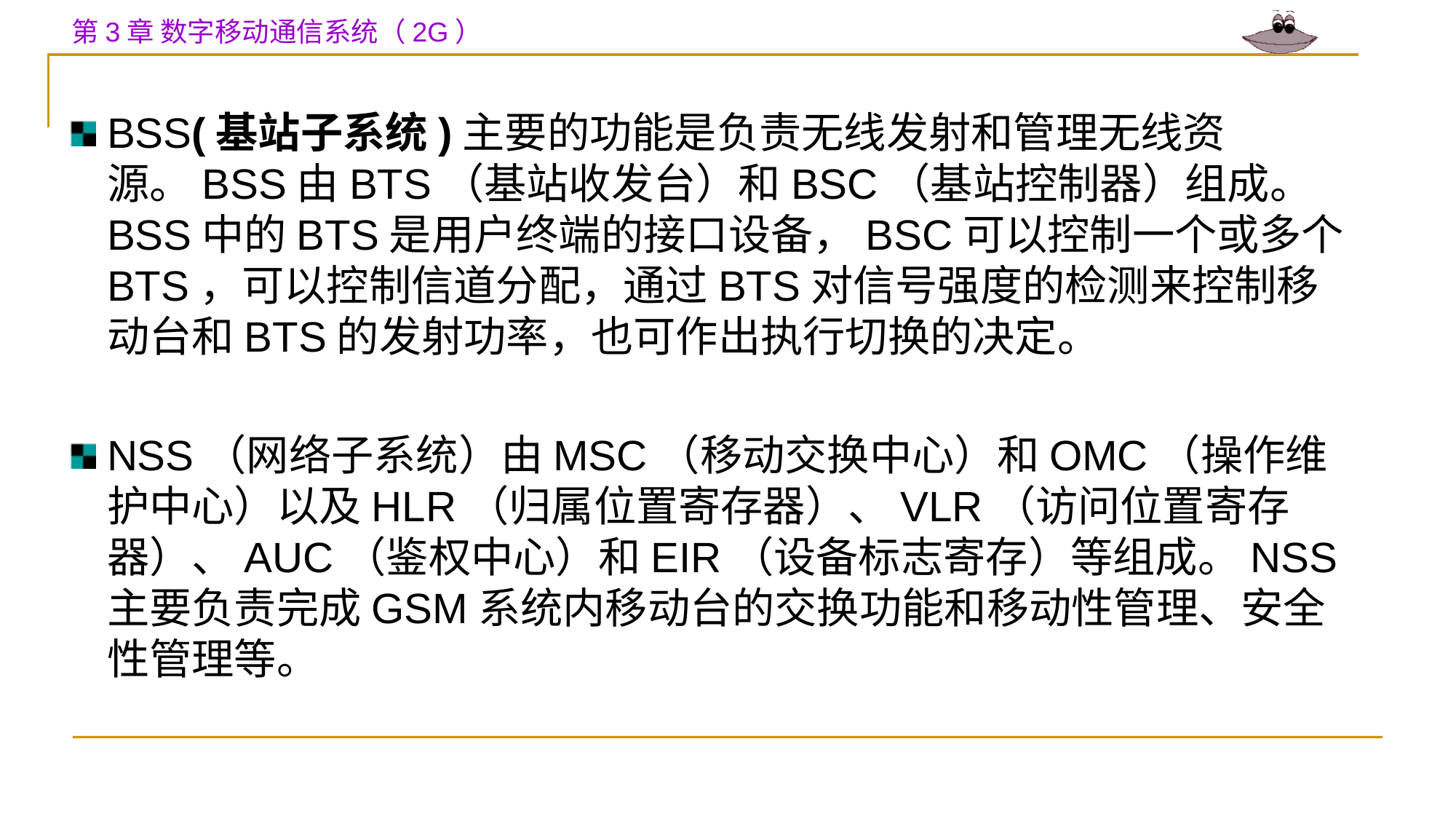

BSS(基站子系统)主要的功能是负责无线发射和管理无线资源。BSS由BTS（基站收发台）和BSC（基站控制器）组成。 BSS中的BTS是用户终端的接口设备，BSC可以控制一个或多个BTS，可以控制信道分配，通过BTS对信号强度的检测来控制移动台和BTS的发射功率，也可作出执行切换的决定。

NSS（网络子系统）由MSC（移动交换中心）和OMC（操作维护中心）以及HLR（归属位置寄存器）、VLR（访问位置寄存器）、AUC（鉴权中心）和EIR（设备标志寄存）等组成。NSS主要负责完成GSM系统内移动台的交换功能和移动性管理、安全性管理等。